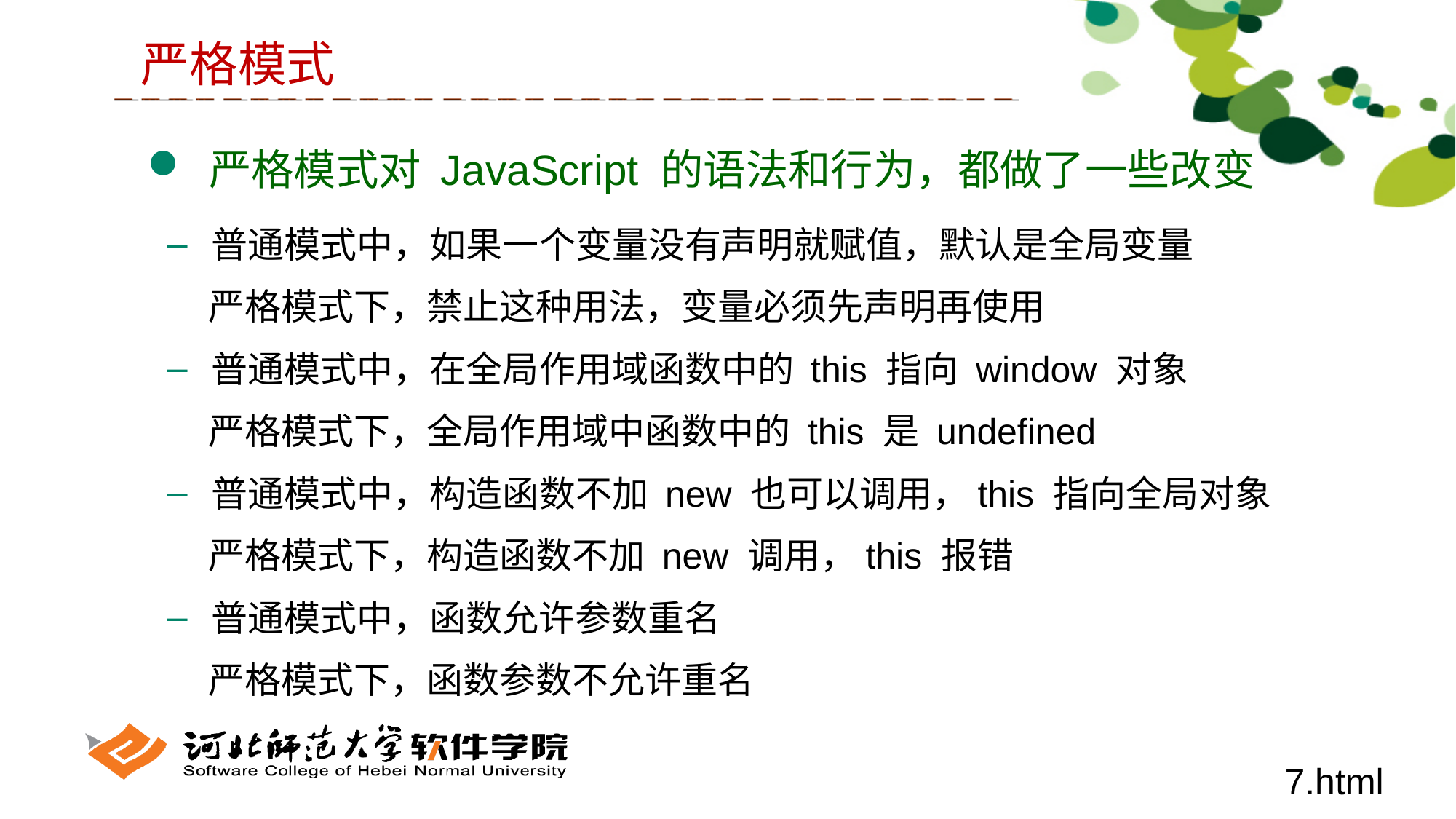

严格模式
 严格模式对 JavaScript 的语法和行为，都做了一些改变
 普通模式中，如果一个变量没有声明就赋值，默认是全局变量
    严格模式下，禁止这种用法，变量必须先声明再使用
 普通模式中，在全局作用域函数中的 this 指向 window 对象
    严格模式下，全局作用域中函数中的 this 是 undefined
 普通模式中，构造函数不加 new 也可以调用，this 指向全局对象
    严格模式下，构造函数不加 new 调用，this 报错
 普通模式中，函数允许参数重名
    严格模式下，函数参数不允许重名

7.html